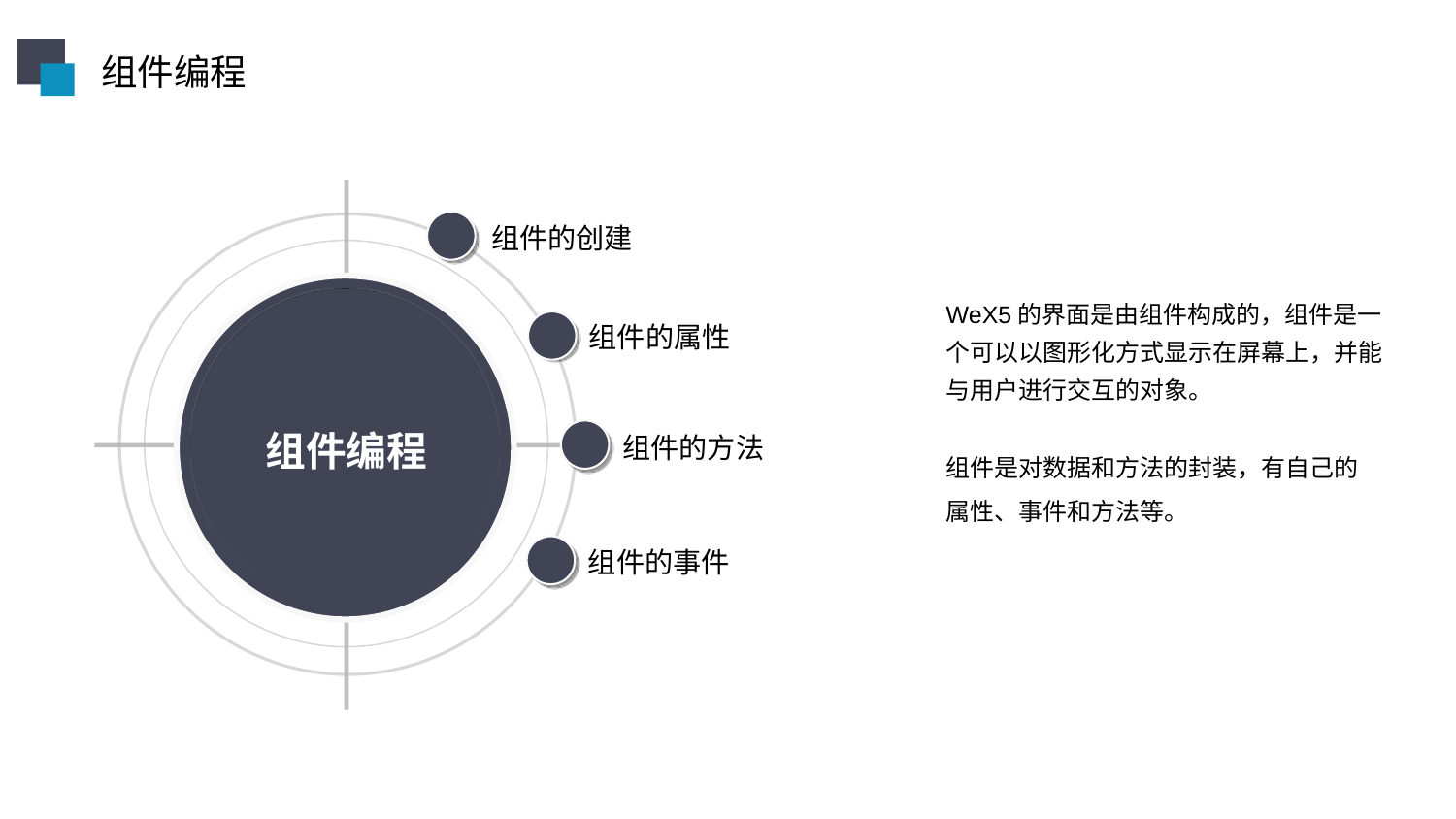

组件编程

组件的创建

组件编程
WeX5的界面是由组件构成的，组件是一个可以以图形化方式显示在屏幕上，并能与用户进行交互的对象。

组件的属性

组件的方法
组件是对数据和方法的封装，有自己的属性、事件和方法等。

组件的事件